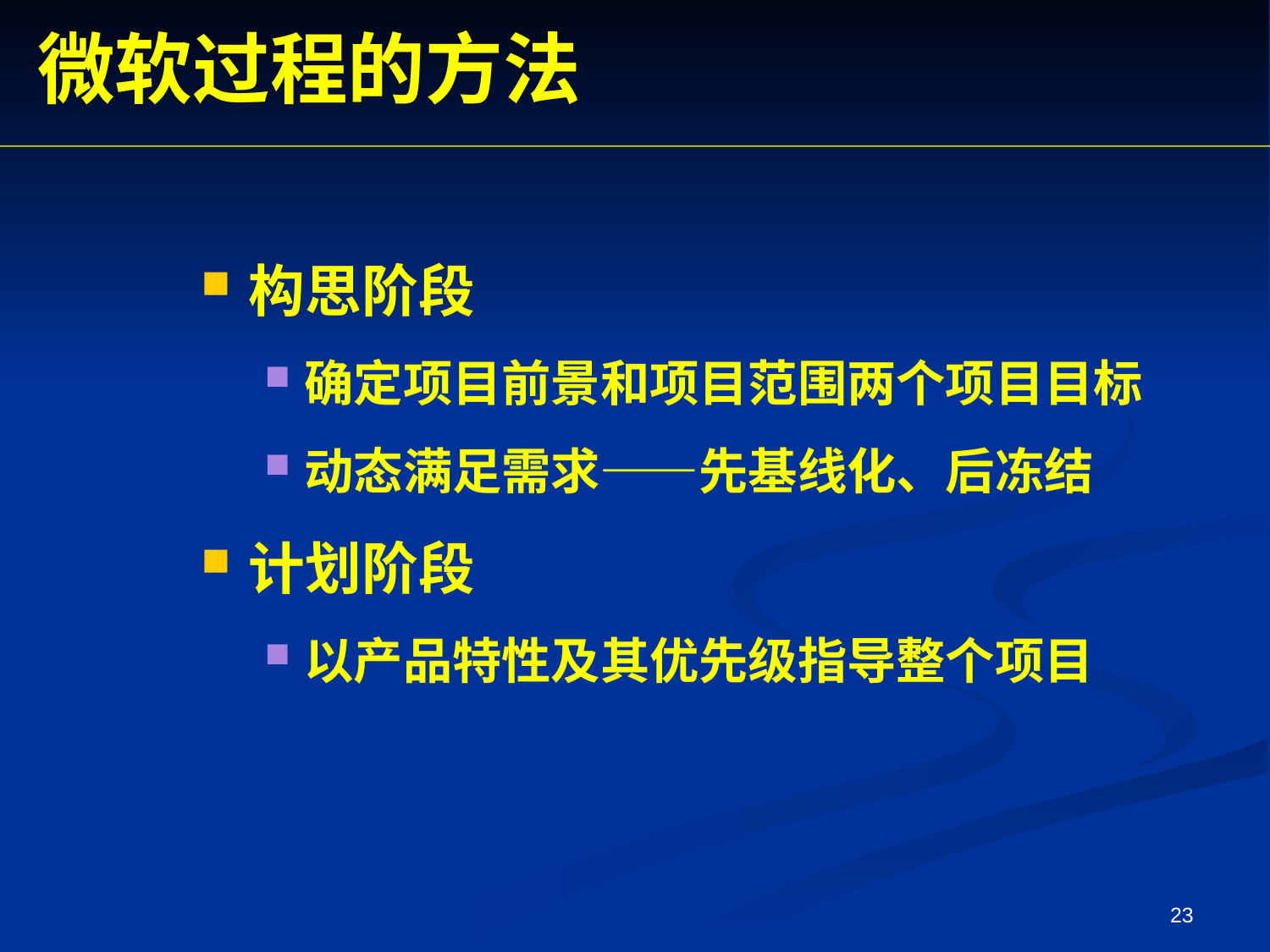

微软过程的方法

构思阶段
确定项目前景和项目范围两个项目目标
动态满足需求——先基线化、后冻结
计划阶段
以产品特性及其优先级指导整个项目

23